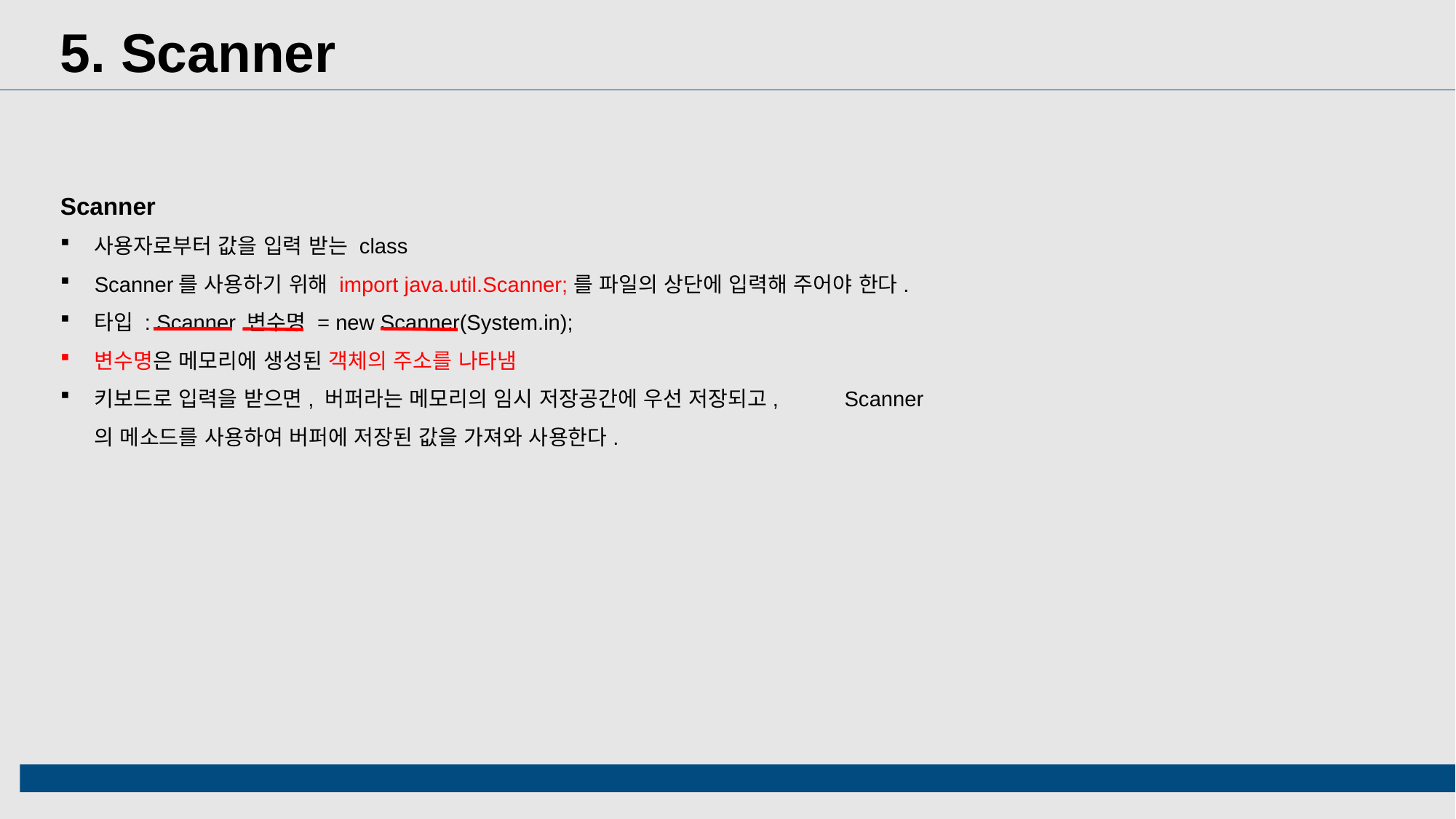

5. Scanner
Scanner
사용자로부터 값을 입력 받는 class
Scanner를 사용하기 위해 import java.util.Scanner;를 파일의 상단에 입력해 주어야 한다.
타입 : Scanner 변수명 = new Scanner(System.in);
변수명은 메모리에 생성된 객체의 주소를 나타냄
키보드로 입력을 받으면, 버퍼라는 메모리의 임시 저장공간에 우선 저장되고,           Scanner의 메소드를 사용하여 버퍼에 저장된 값을 가져와 사용한다.